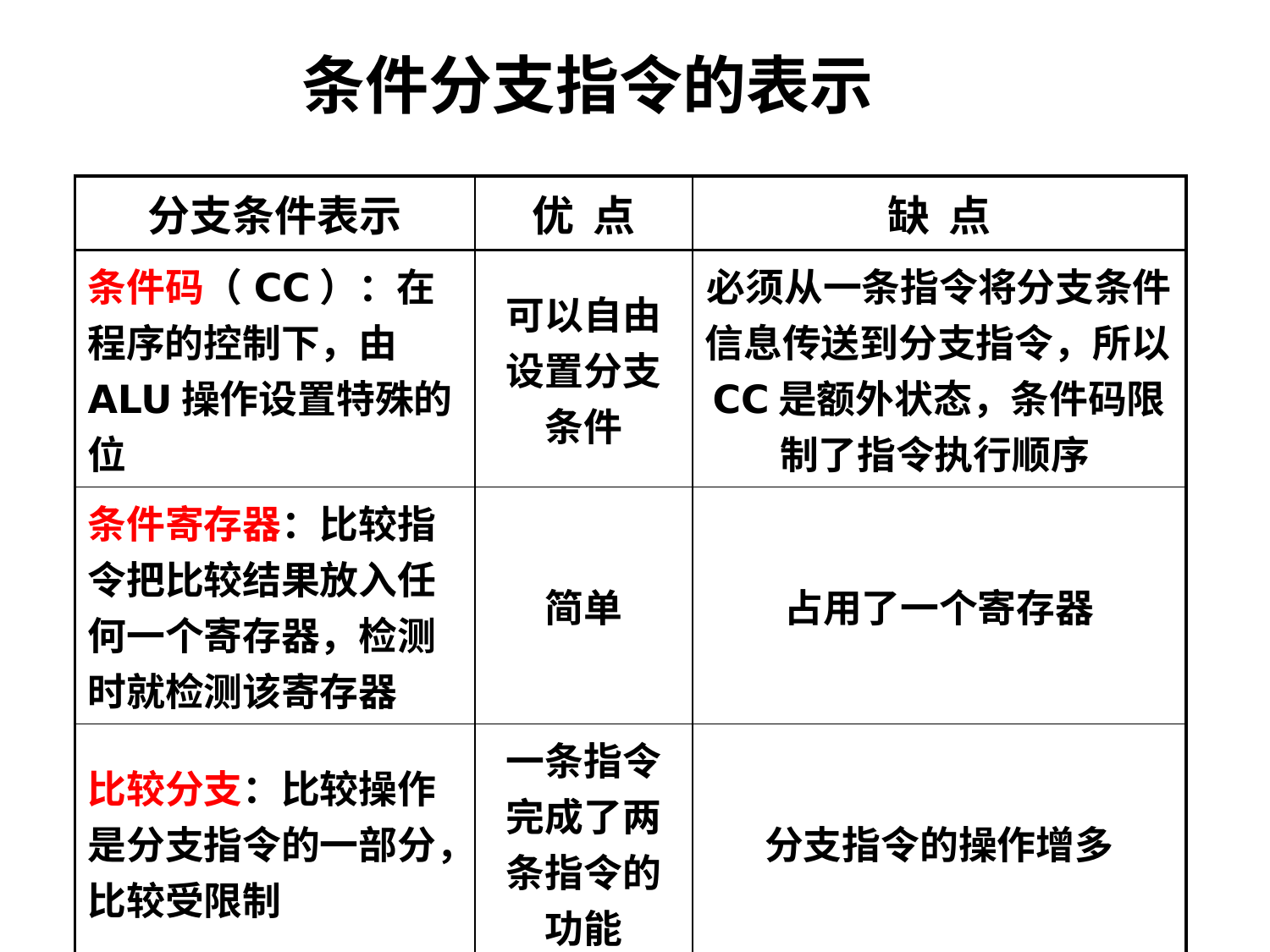

# 条件分支指令的表示
| 分支条件表示 | 优 点 | 缺 点 |
| --- | --- | --- |
| 条件码（CC）：在程序的控制下，由ALU操作设置特殊的位 | 可以自由设置分支条件 | 必须从一条指令将分支条件信息传送到分支指令，所以CC是额外状态，条件码限制了指令执行顺序 |
| 条件寄存器：比较指令把比较结果放入任何一个寄存器，检测时就检测该寄存器 | 简单 | 占用了一个寄存器 |
| 比较分支：比较操作是分支指令的一部分，比较受限制 | 一条指令完成了两条指令的功能 | 分支指令的操作增多 |